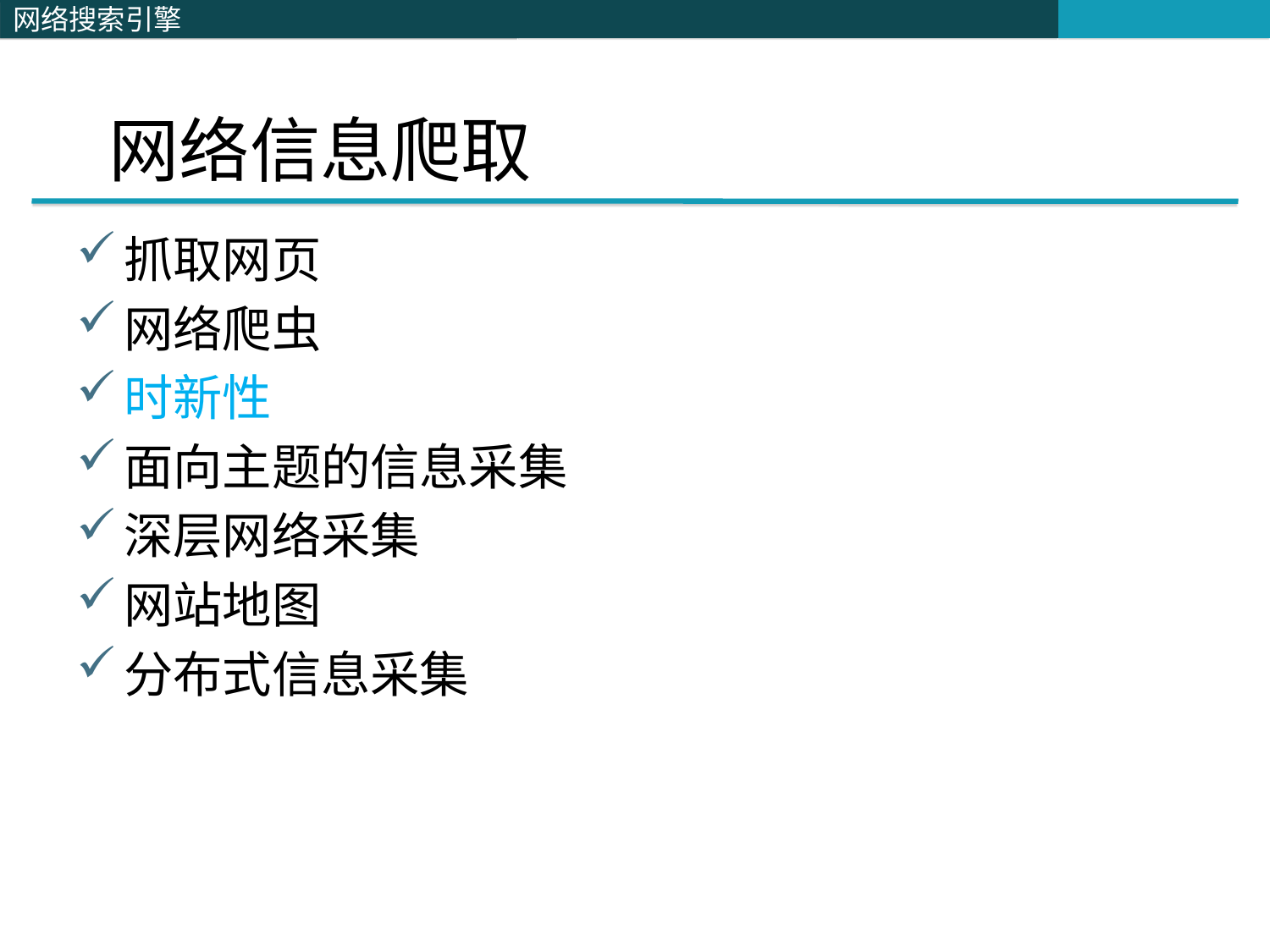

# 网络信息爬取
抓取网页
网络爬虫
时新性
面向主题的信息采集
深层网络采集
网站地图
分布式信息采集
42